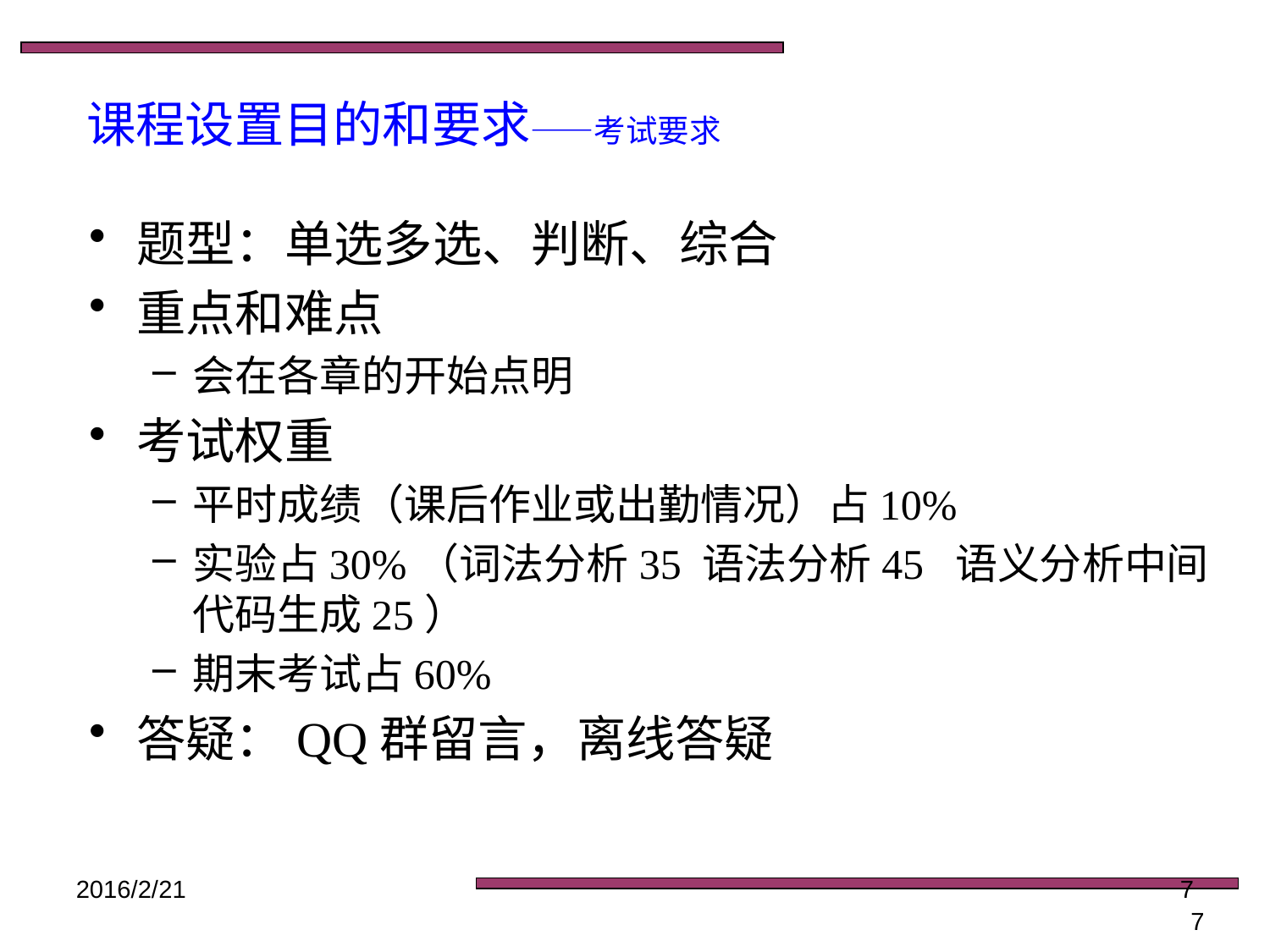

# 课程设置目的和要求——考试要求
题型：单选多选、判断、综合
重点和难点
会在各章的开始点明
考试权重
平时成绩（课后作业或出勤情况）占10%
实验占30%（词法分析35 语法分析45  语义分析中间代码生成25）
期末考试占60%
答疑：QQ群留言，离线答疑
2016/2/21
7
7